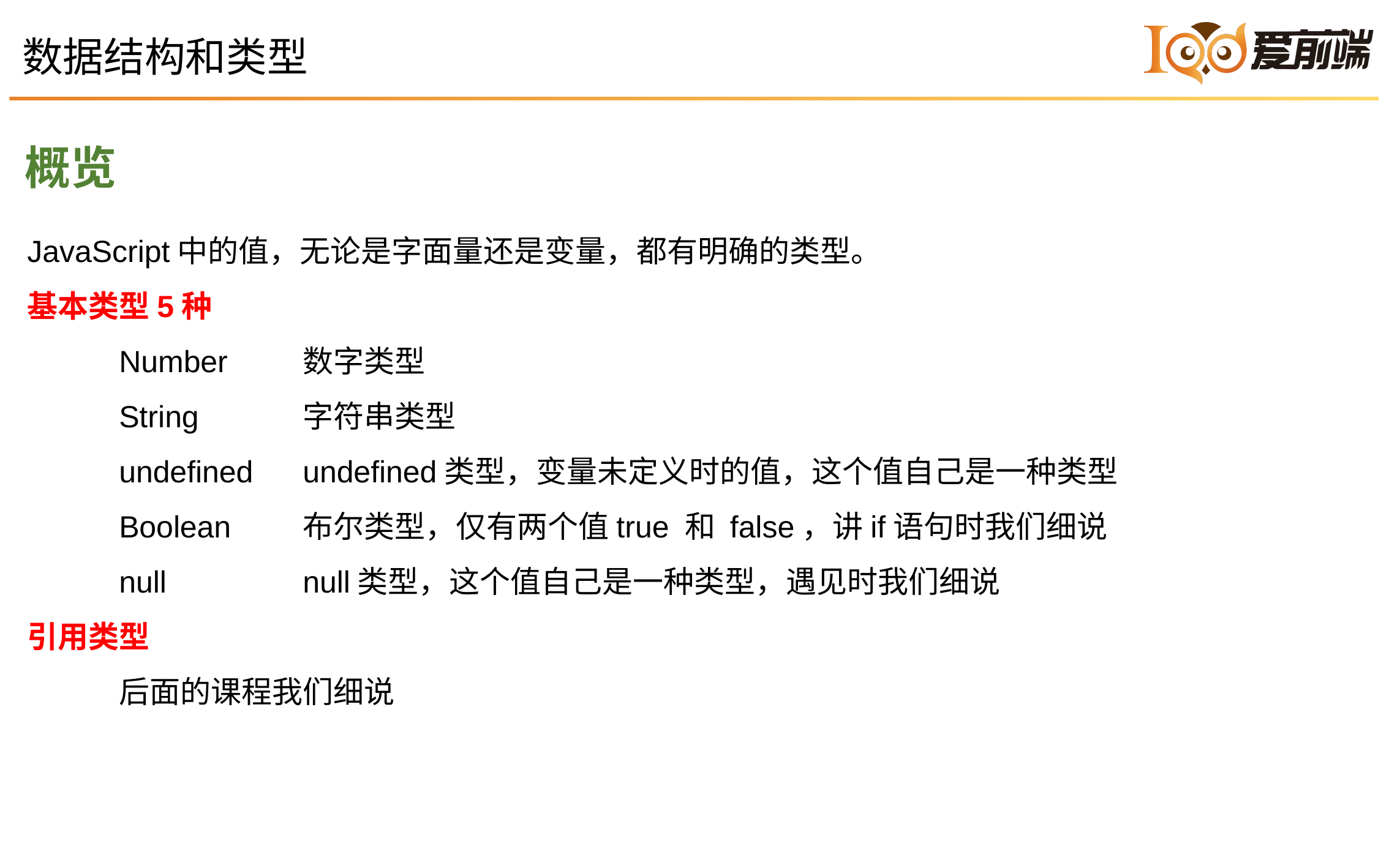

1
数据结构和类型

概览
JavaScript中的值，无论是字面量还是变量，都有明确的类型。
基本类型5种
	Number 	数字类型
	String		字符串类型
	undefined 	undefined类型，变量未定义时的值，这个值自己是一种类型
	Boolean 	布尔类型，仅有两个值true 和 false，讲if语句时我们细说
	null 		null类型，这个值自己是一种类型，遇见时我们细说
引用类型
	后面的课程我们细说